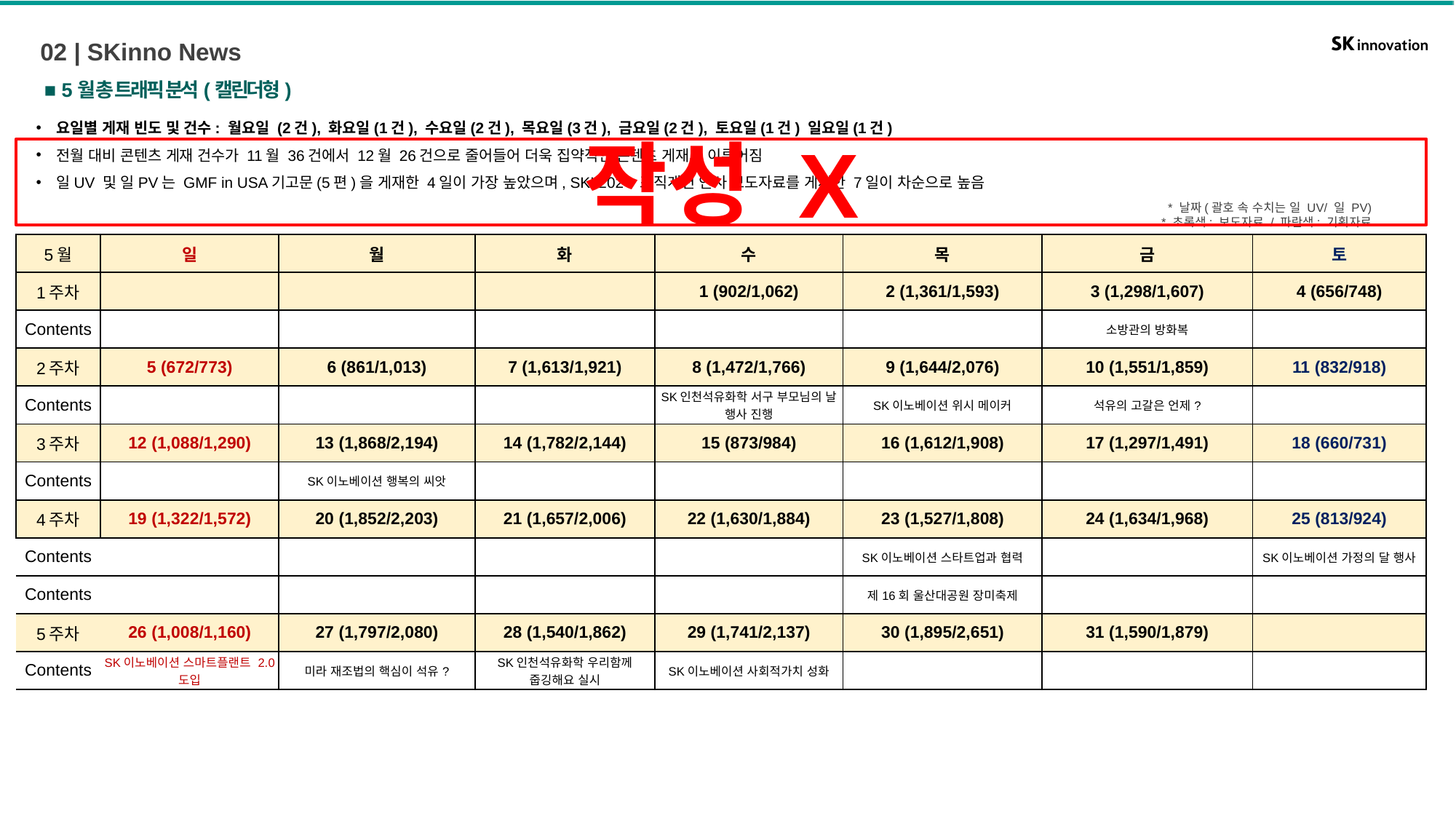

02 | SKinno News
■ 5월 총 트래픽 분석(캘린더형)
요일별 게재 빈도 및 건수: 월요일 (2건), 화요일(1건), 수요일(2건), 목요일(3건), 금요일(2건), 토요일(1건) 일요일(1건)
전월 대비 콘텐츠 게재 건수가 11월 36건에서 12월 26건으로 줄어들어 더욱 집약적인 콘텐츠 게재가 이루어짐
일UV 및 일PV는 GMF in USA기고문(5편)을 게재한 4일이 가장 높았으며, SKI 2024 조직개편 인사 보도자료를 게재한 7일이 차순으로 높음
작성 X
* 날짜(괄호 속 수치는 일 UV/ 일 PV)
* 초록색: 보도자료 / 파란색: 기획자료
| 5월 | 일 | 월 | 화 | 수 | 목 | 금 | 토 |
| --- | --- | --- | --- | --- | --- | --- | --- |
| 1주차 |  |  |  | 1 (902/1,062) | 2 (1,361/1,593) | 3 (1,298/1,607) | 4 (656/748) |
| Contents |  |  |  |  |  | 소방관의 방화복 |  |
| 2주차 | 5 (672/773) | 6 (861/1,013) | 7 (1,613/1,921) | 8 (1,472/1,766) | 9 (1,644/2,076) | 10 (1,551/1,859) | 11 (832/918) |
| Contents |  |  |  | SK인천석유화학 서구 부모님의 날 행사 진행 | SK이노베이션 위시 메이커 | 석유의 고갈은 언제? |  |
| 3주차 | 12 (1,088/1,290) | 13 (1,868/2,194) | 14 (1,782/2,144) | 15 (873/984) | 16 (1,612/1,908) | 17 (1,297/1,491) | 18 (660/731) |
| Contents |  | SK이노베이션 행복의 씨앗 |  |  |  |  |  |
| 4주차 | 19 (1,322/1,572) | 20 (1,852/2,203) | 21 (1,657/2,006) | 22 (1,630/1,884) | 23 (1,527/1,808) | 24 (1,634/1,968) | 25 (813/924) |
| Contents |  |  |  |  | SK이노베이션 스타트업과 협력 |  | SK이노베이션 가정의 달 행사 |
| Contents |  |  |  |  | 제16회 울산대공원 장미축제 |  |  |
| 5주차 | 26 (1,008/1,160) | 27 (1,797/2,080) | 28 (1,540/1,862) | 29 (1,741/2,137) | 30 (1,895/2,651) | 31 (1,590/1,879) |  |
| Contents | SK이노베이션 스마트플랜트 2.0 도입 | 미라 재조법의 핵심이 석유? | SK인천석유화학 우리함께 줍깅해요 실시 | SK이노베이션 사회적가치 성화 |  |  |  |